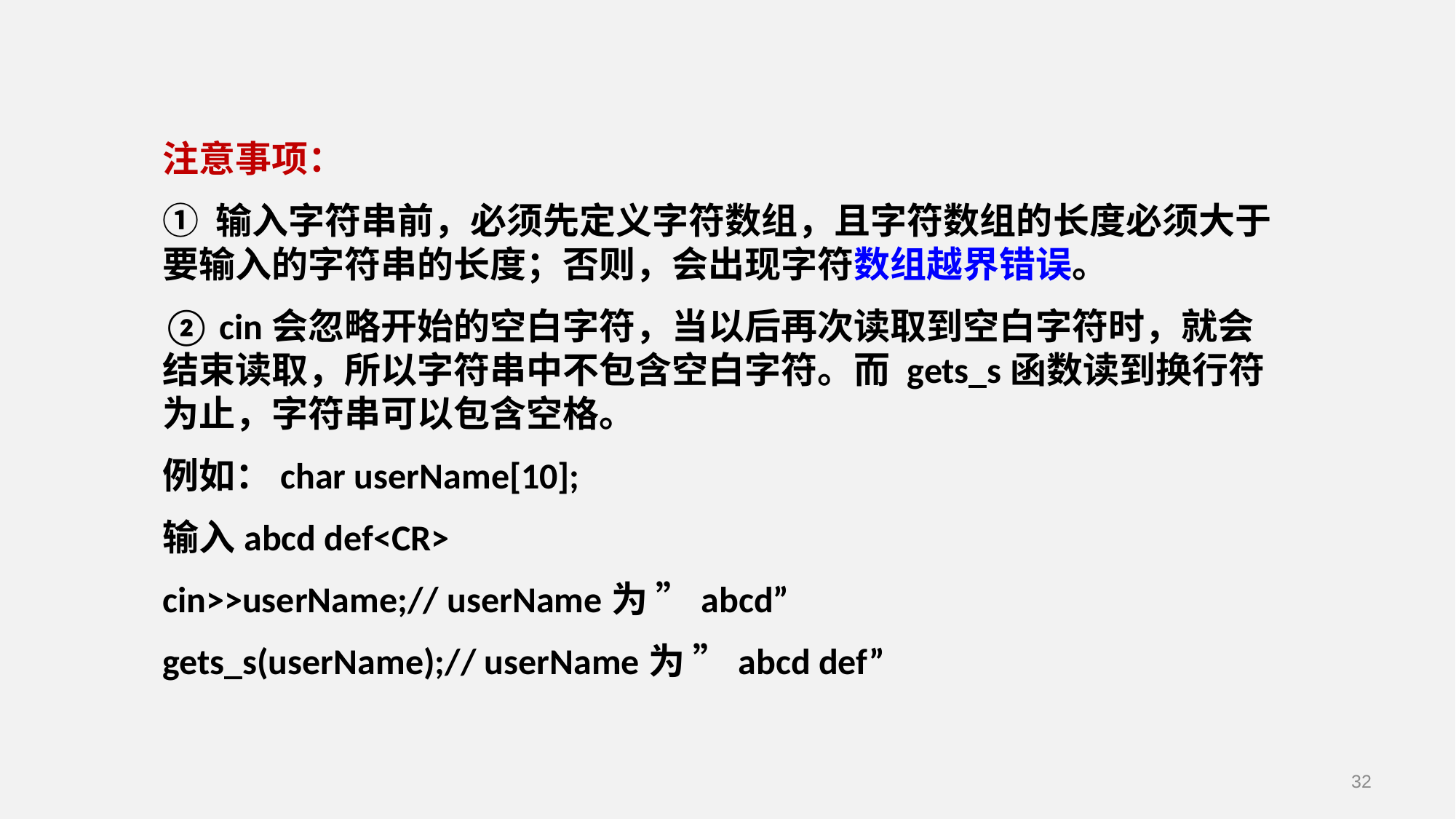

注意事项：
① 输入字符串前，必须先定义字符数组，且字符数组的长度必须大于要输入的字符串的长度；否则，会出现字符数组越界错误。
② cin会忽略开始的空白字符，当以后再次读取到空白字符时，就会结束读取，所以字符串中不包含空白字符。而 gets_s函数读到换行符为止，字符串可以包含空格。
例如：char userName[10];
输入abcd def<CR>
cin>>userName;// userName为 ”abcd”
gets_s(userName);// userName为 ”abcd def”
32